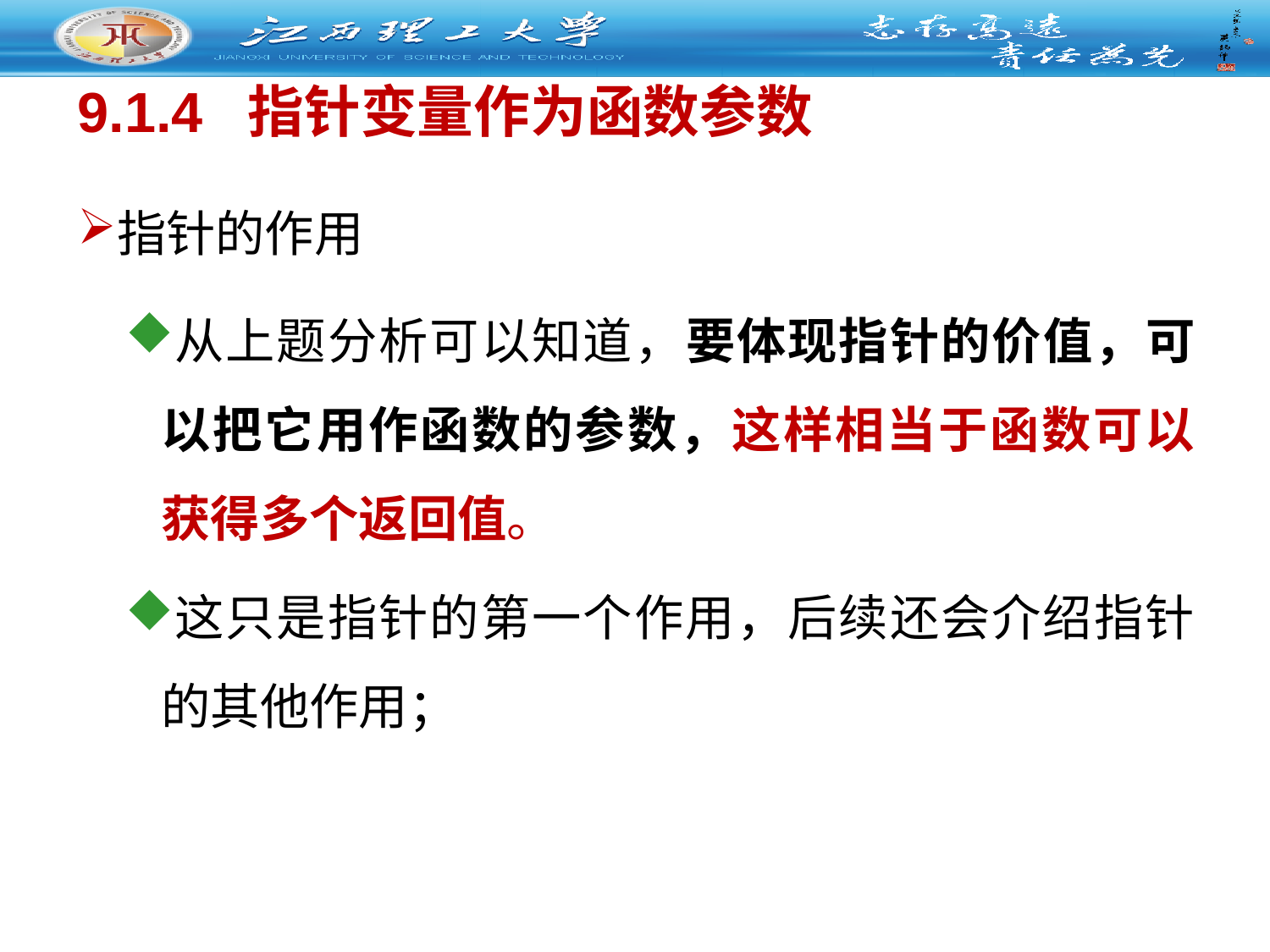

# 9.1.4  指针变量作为函数参数
指针的作用
从上题分析可以知道，要体现指针的价值，可以把它用作函数的参数，这样相当于函数可以获得多个返回值。
这只是指针的第一个作用，后续还会介绍指针的其他作用；